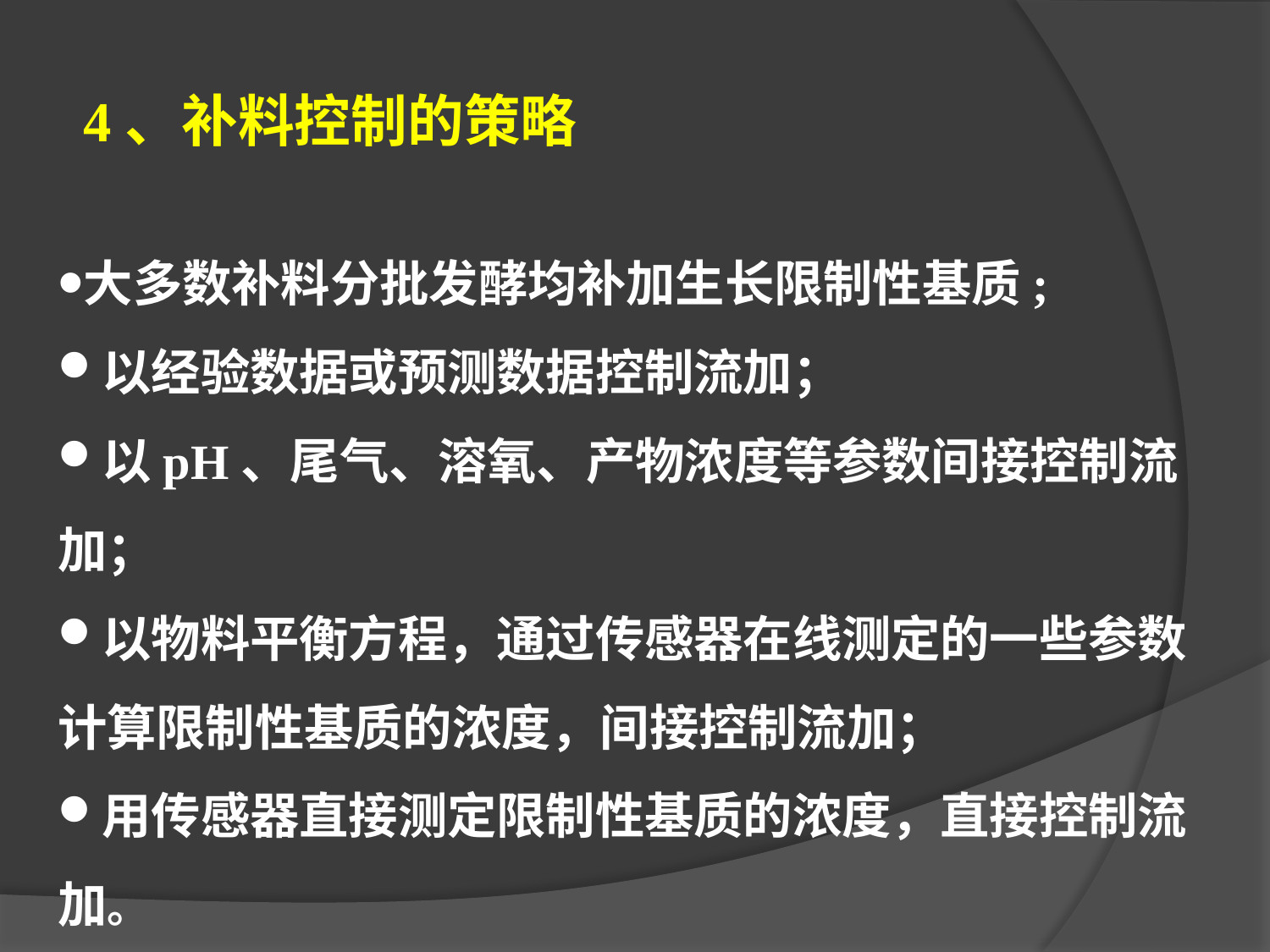

4、补料控制的策略
大多数补料分批发酵均补加生长限制性基质;
以经验数据或预测数据控制流加；
以pH、尾气、溶氧、产物浓度等参数间接控制流加；
以物料平衡方程，通过传感器在线测定的一些参数计算限制性基质的浓度，间接控制流加；
用传感器直接测定限制性基质的浓度，直接控制流加。